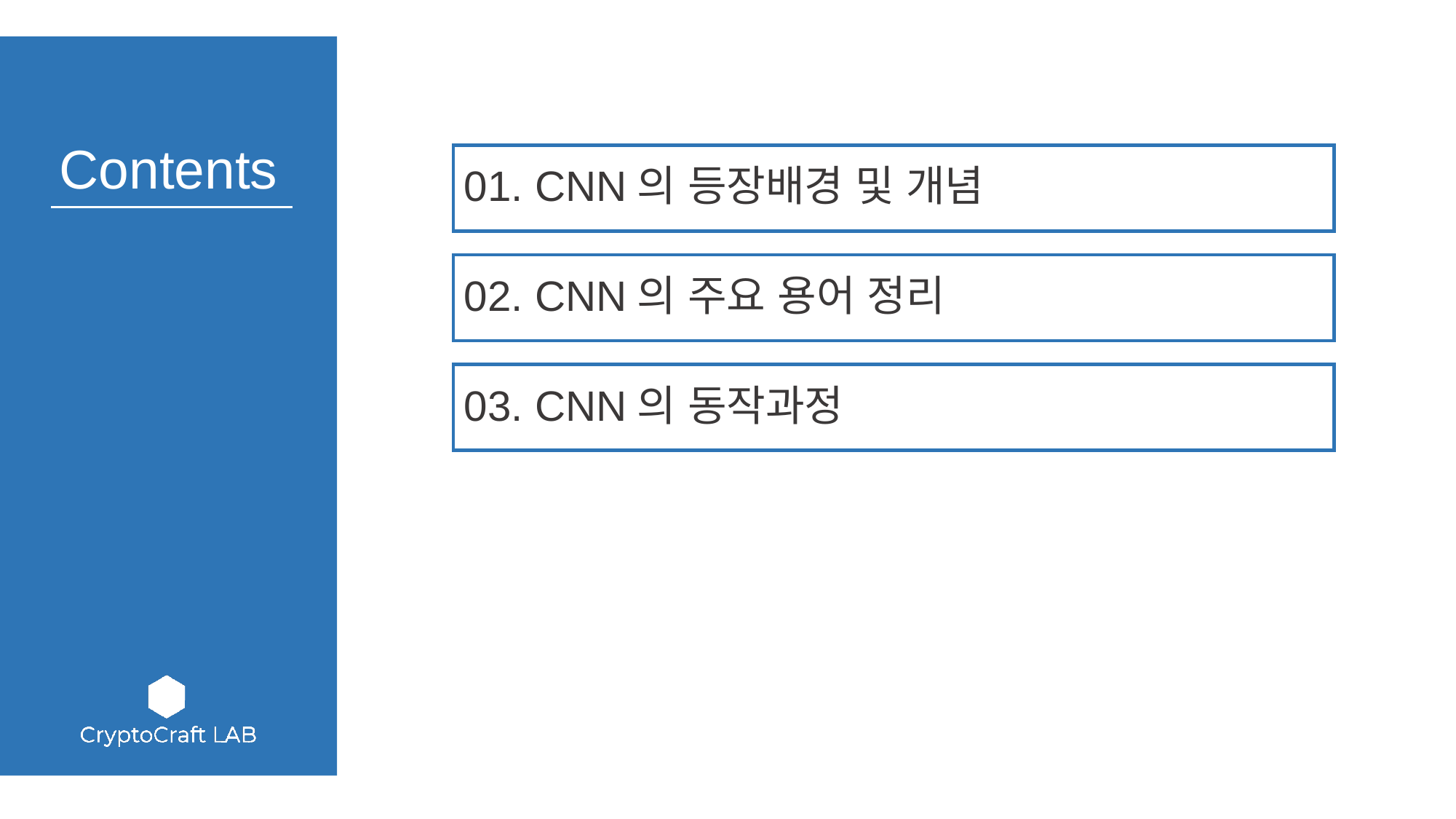

01. CNN의 등장배경 및 개념
02. CNN의 주요 용어 정리
03. CNN의 동작과정